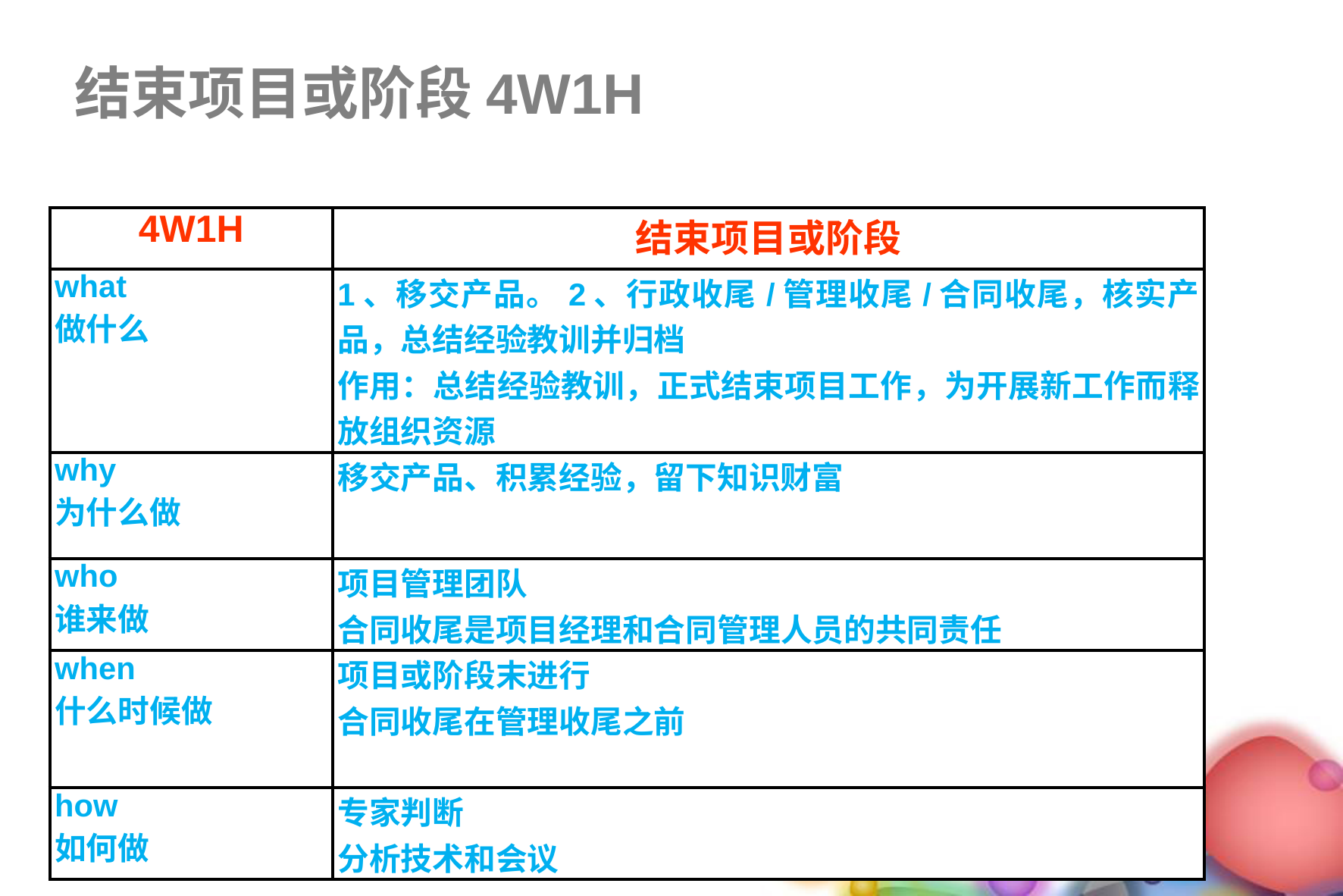

结束项目或阶段4W1H
| 4W1H | 结束项目或阶段 |
| --- | --- |
| what 做什么 | 1、移交产品。2、行政收尾/管理收尾/合同收尾，核实产品，总结经验教训并归档 作用：总结经验教训，正式结束项目工作，为开展新工作而释放组织资源 |
| why 为什么做 | 移交产品、积累经验，留下知识财富 |
| who 谁来做 | 项目管理团队 合同收尾是项目经理和合同管理人员的共同责任 |
| when 什么时候做 | 项目或阶段末进行 合同收尾在管理收尾之前 |
| how 如何做 | 专家判断 分析技术和会议 |